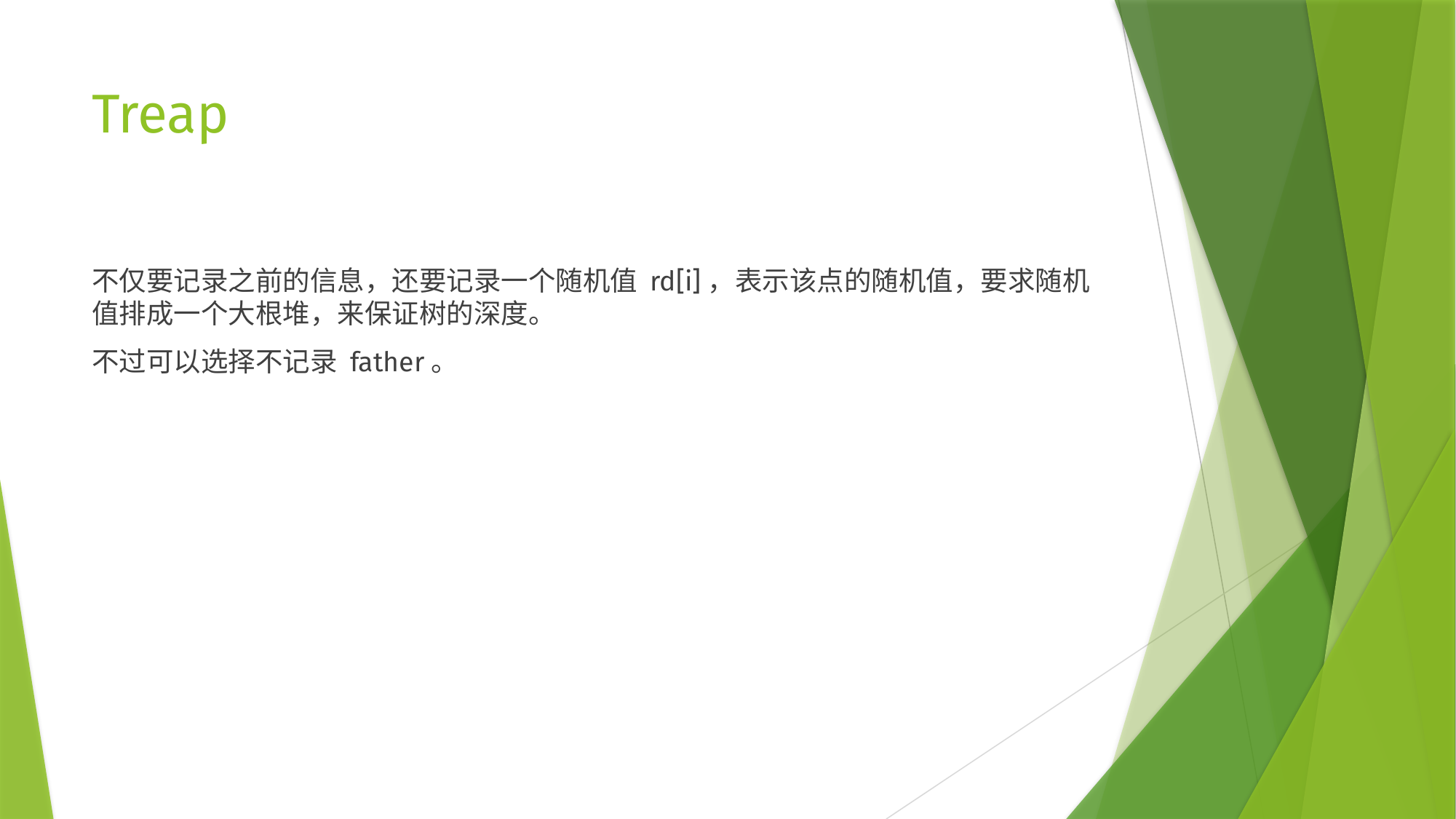

# Treap
不仅要记录之前的信息，还要记录一个随机值 rd[i]，表示该点的随机值，要求随机值排成一个大根堆，来保证树的深度。
不过可以选择不记录 father。